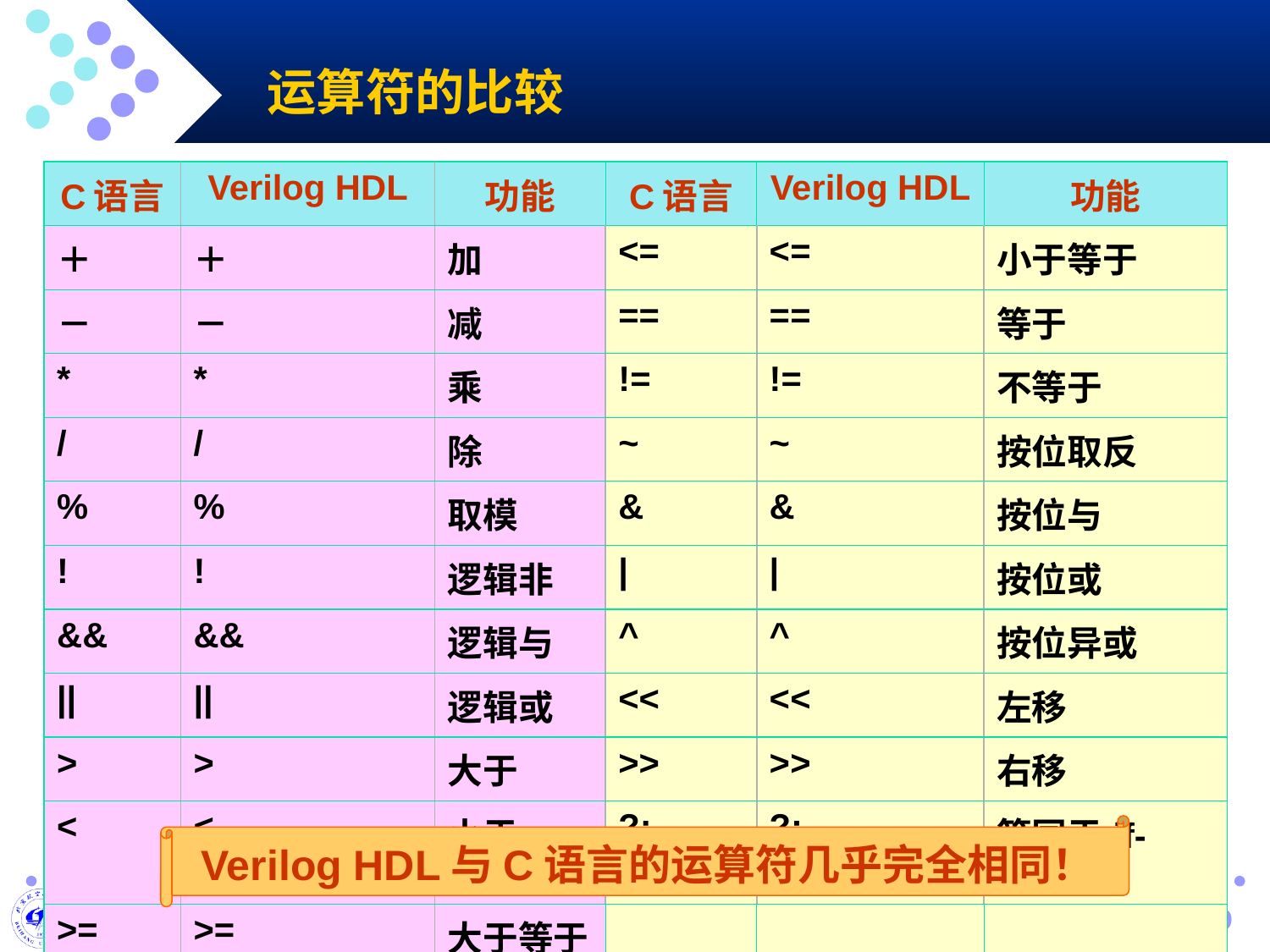

运算符的比较
| C语言 | Verilog HDL | 功能 | C语言 | Verilog HDL | 功能 |
| --- | --- | --- | --- | --- | --- |
| ＋ | ＋ | 加 | <= | <= | 小于等于 |
| － | － | 减 | == | == | 等于 |
| \* | \* | 乘 | != | != | 不等于 |
| / | / | 除 | ~ | ~ | 按位取反 |
| % | % | 取模 | & | & | 按位与 |
| ! | ! | 逻辑非 | | | | | 按位或 |
| && | && | 逻辑与 | ^ | ^ | 按位异或 |
| || | || | 逻辑或 | << | << | 左移 |
| > | > | 大于 | >> | >> | 右移 |
| < | < | 小于 | ?: | ?: | 等同于if-else |
| >= | >= | 大于等于 |  |  |  |
Verilog HDL与C语言的运算符几乎完全相同！
9